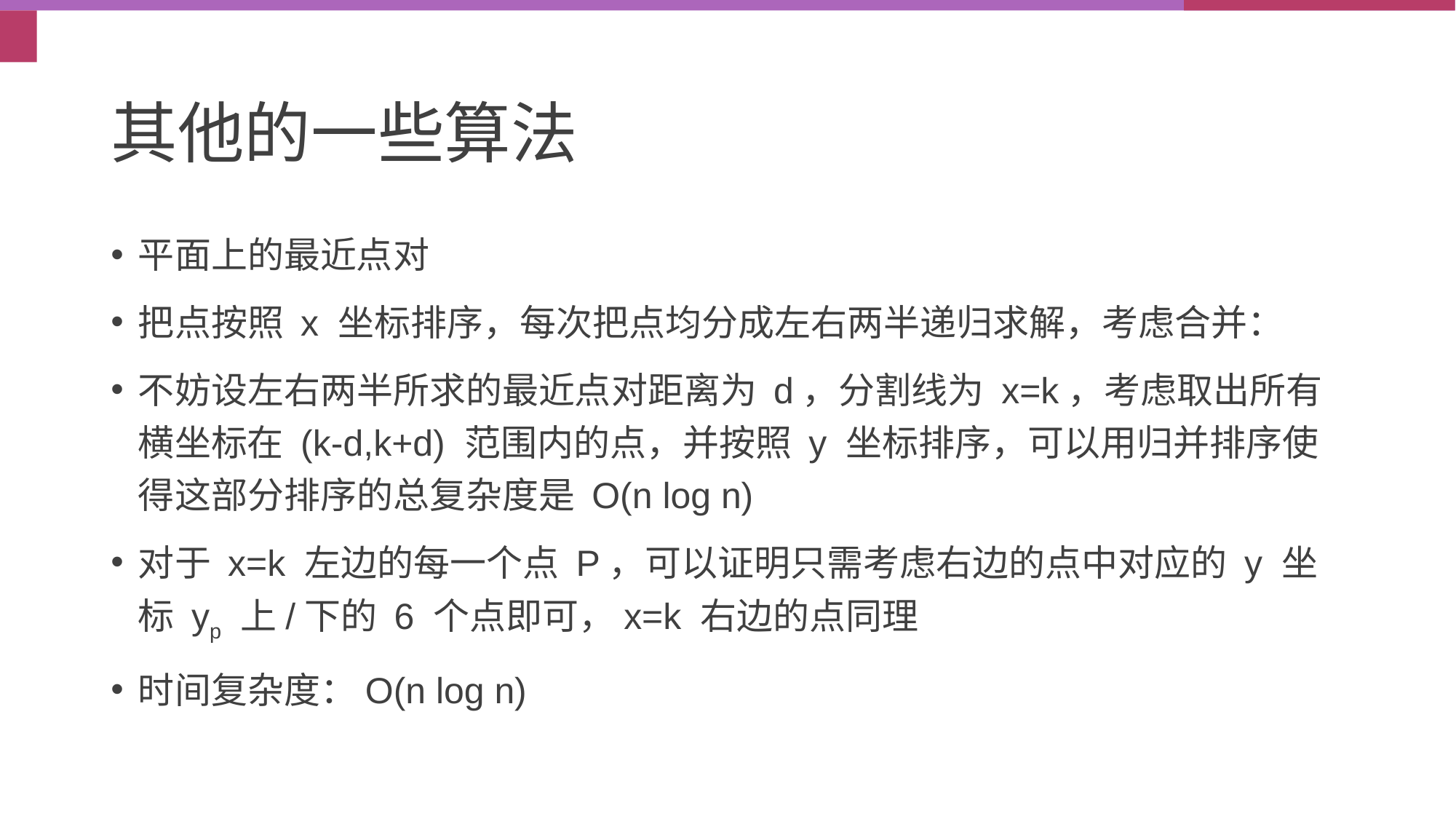

# 其他的一些算法
平面上的最近点对
把点按照 x 坐标排序，每次把点均分成左右两半递归求解，考虑合并：
不妨设左右两半所求的最近点对距离为 d，分割线为 x=k，考虑取出所有横坐标在 (k-d,k+d) 范围内的点，并按照 y 坐标排序，可以用归并排序使得这部分排序的总复杂度是 O(n log n)
对于 x=k 左边的每一个点 P，可以证明只需考虑右边的点中对应的 y 坐标 yp 上/下的 6 个点即可，x=k 右边的点同理
时间复杂度：O(n log n)